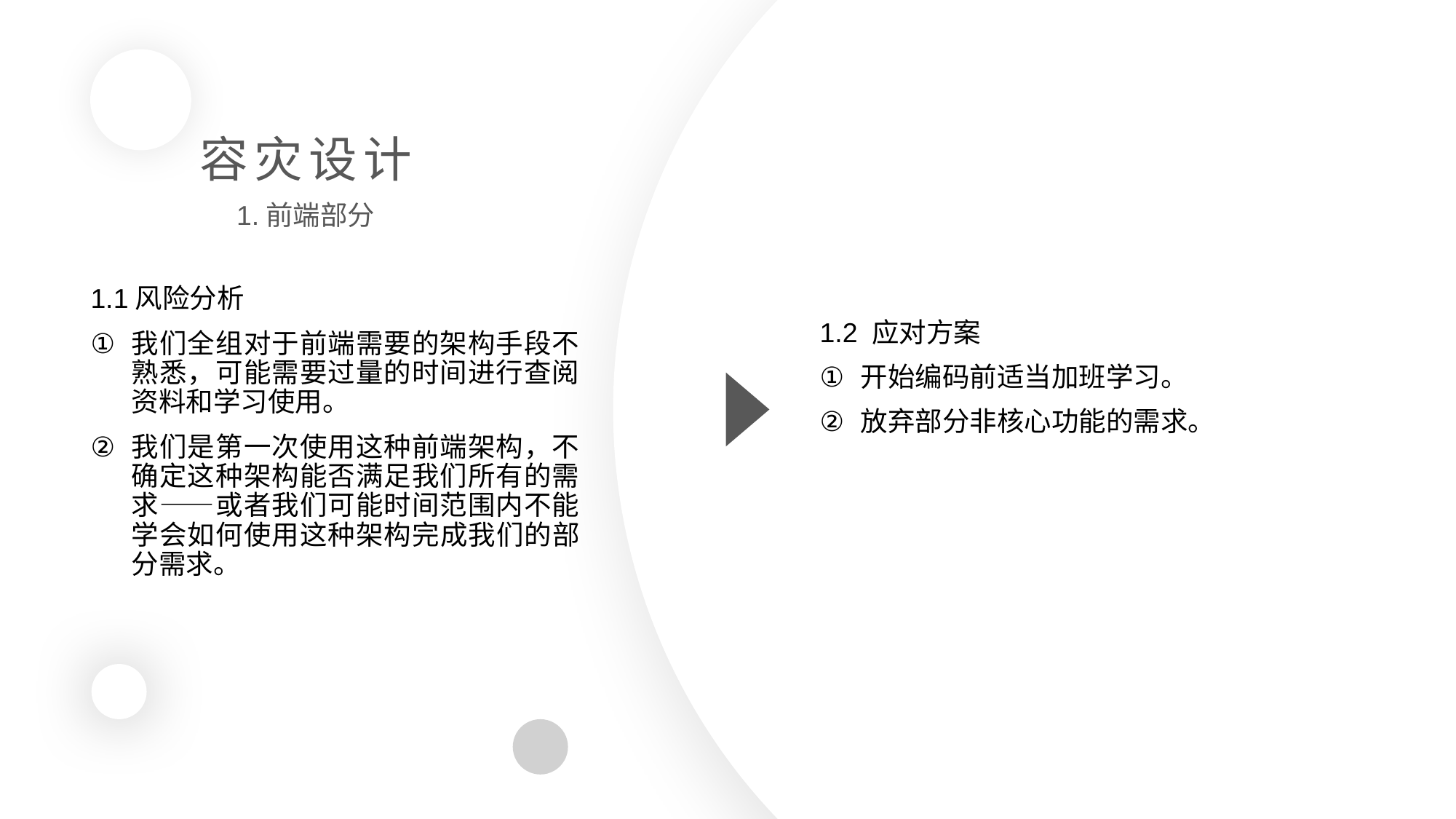

容灾设计
1.前端部分
1.1风险分析
我们全组对于前端需要的架构手段不熟悉，可能需要过量的时间进行查阅资料和学习使用。
我们是第一次使用这种前端架构，不确定这种架构能否满足我们所有的需求——或者我们可能时间范围内不能学会如何使用这种架构完成我们的部分需求。

1.2 应对方案
开始编码前适当加班学习。
放弃部分非核心功能的需求。